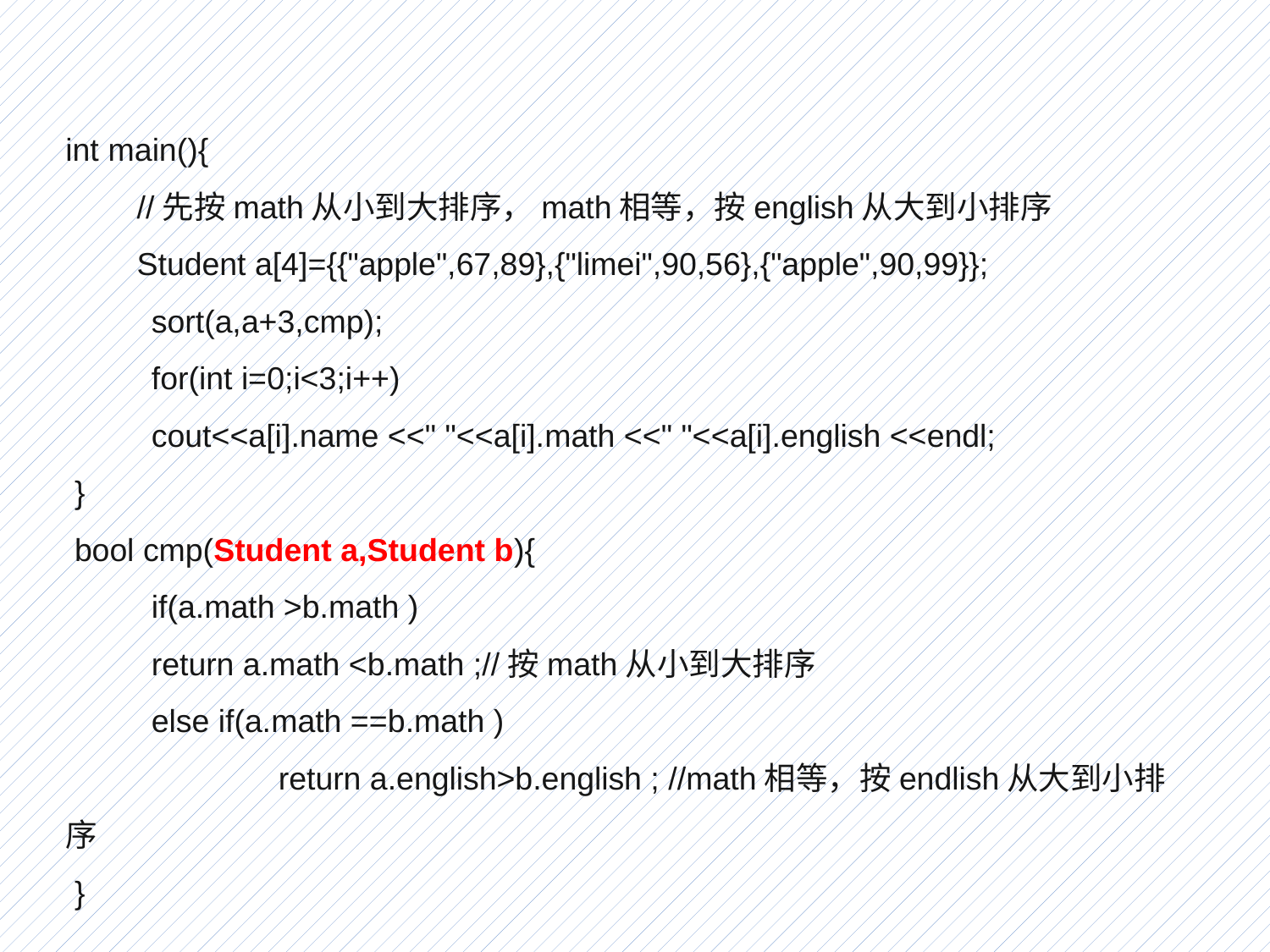

int main(){
　　//先按math从小到大排序，math相等，按english从大到小排序
　　Student a[4]={{"apple",67,89},{"limei",90,56},{"apple",90,99}};
 　　sort(a,a+3,cmp);
 　　for(int i=0;i<3;i++)
 　　cout<<a[i].name <<" "<<a[i].math <<" "<<a[i].english <<endl;
 }
 bool cmp(Student a,Student b){
 　　if(a.math >b.math )
 　　return a.math <b.math ;//按math从小到大排序
 　　else if(a.math ==b.math )
 　　　　　　return a.english>b.english ; //math相等，按endlish从大到小排序
 }